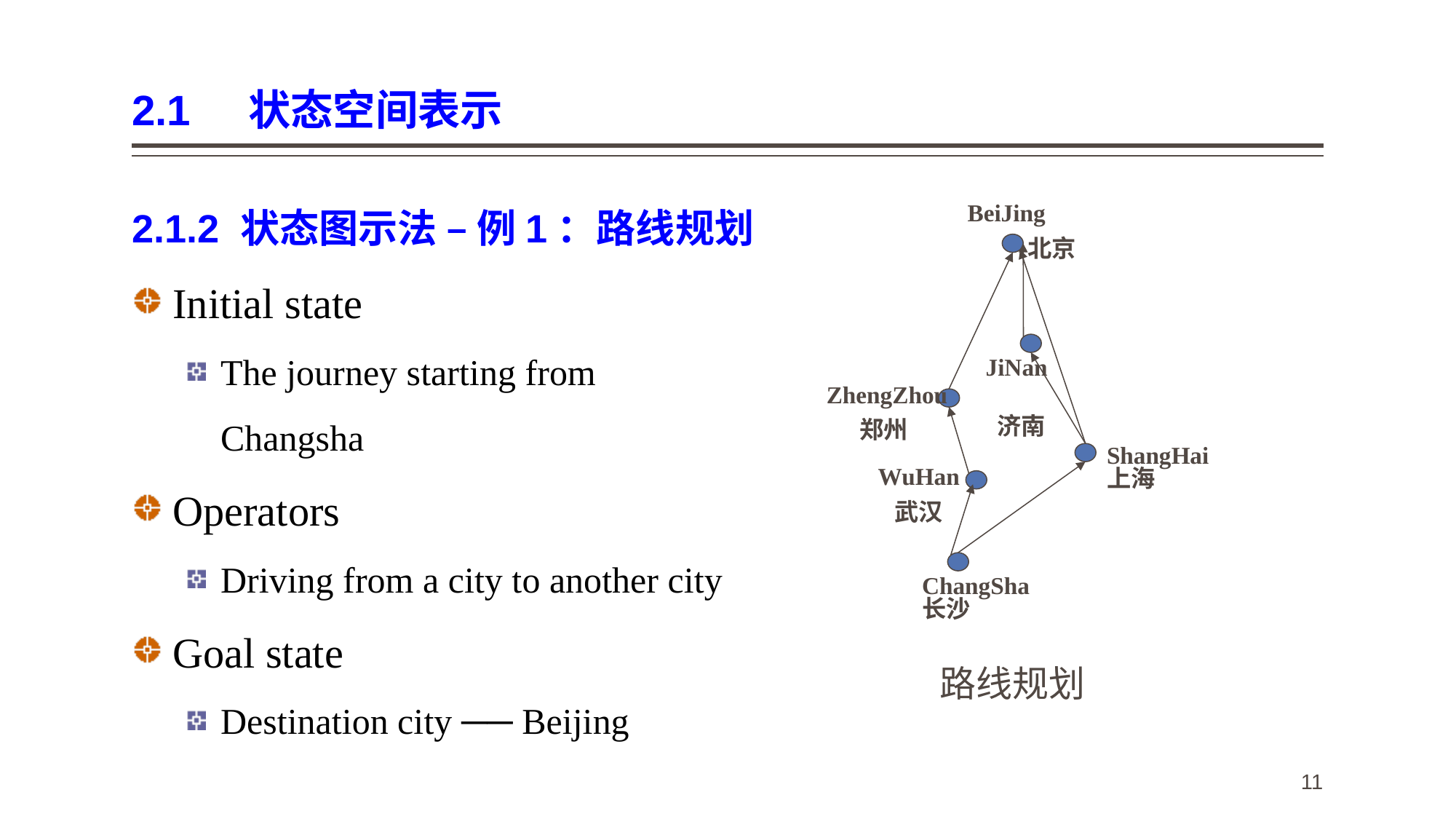

# 2.1    状态空间表示
2.1.2 状态图示法 – 例1：路线规划
Initial state
The journey starting from
Changsha
Operators
Driving from a city to another city
Goal state
Destination city ── Beijing
BeiJing
          北京

JiNan
 济南
ZhengZhou
     郑州

WuHan
  武汉

ChangSha 长沙
ShangHai上海
路线规划
11